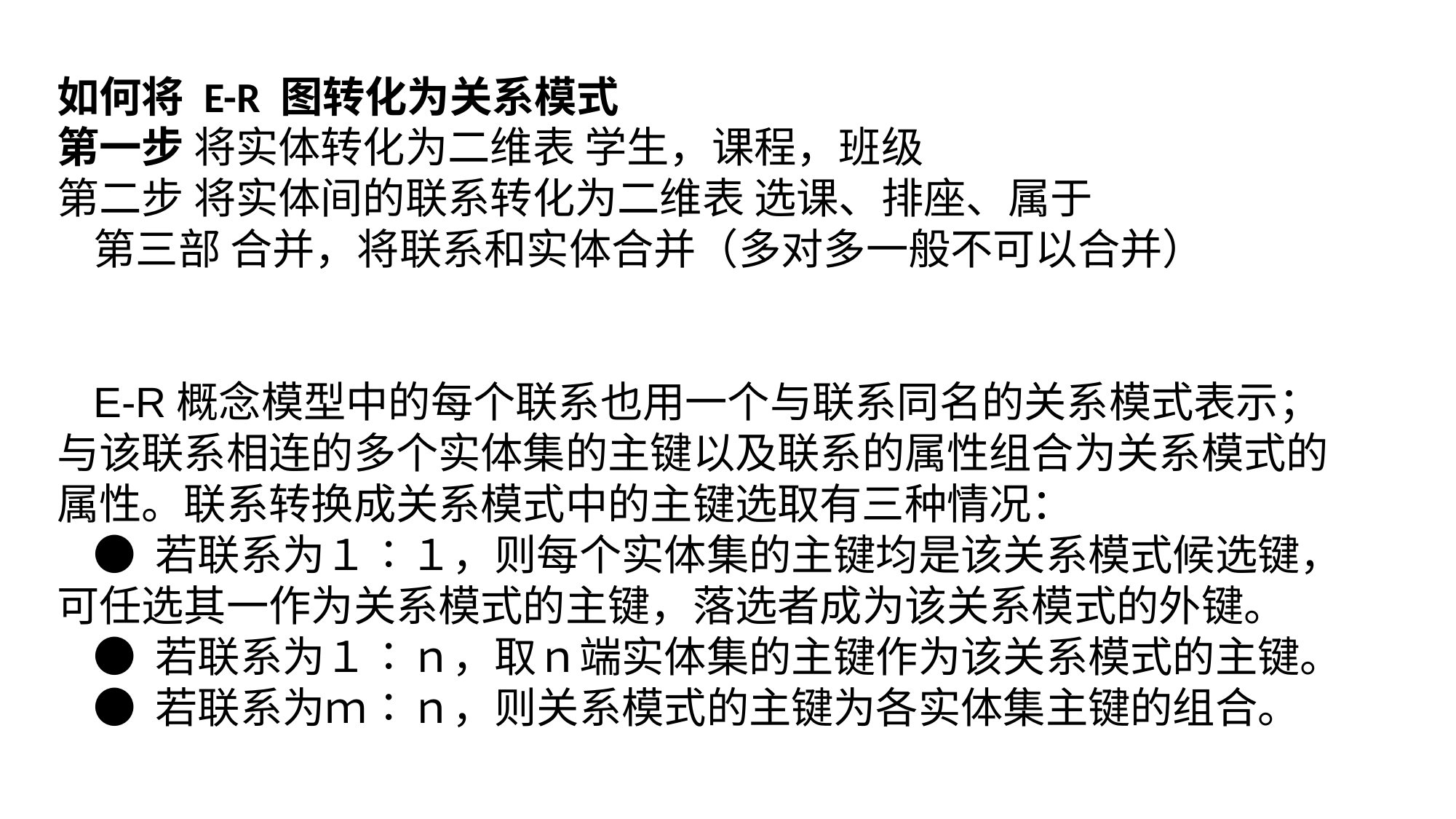

如何将 E-R 图转化为关系模式第一步 将实体转化为二维表 学生，课程，班级第二步 将实体间的联系转化为二维表 选课、排座、属于第三部 合并，将联系和实体合并（多对多一般不可以合并）

E-R概念模型中的每个联系也用一个与联系同名的关系模式表示；与该联系相连的多个实体集的主键以及联系的属性组合为关系模式的属性。联系转换成关系模式中的主键选取有三种情况：● 若联系为１∶１，则每个实体集的主键均是该关系模式候选键，可任选其一作为关系模式的主键，落选者成为该关系模式的外键。● 若联系为１∶ｎ，取ｎ端实体集的主键作为该关系模式的主键。● 若联系为ｍ∶ｎ，则关系模式的主键为各实体集主键的组合。
16